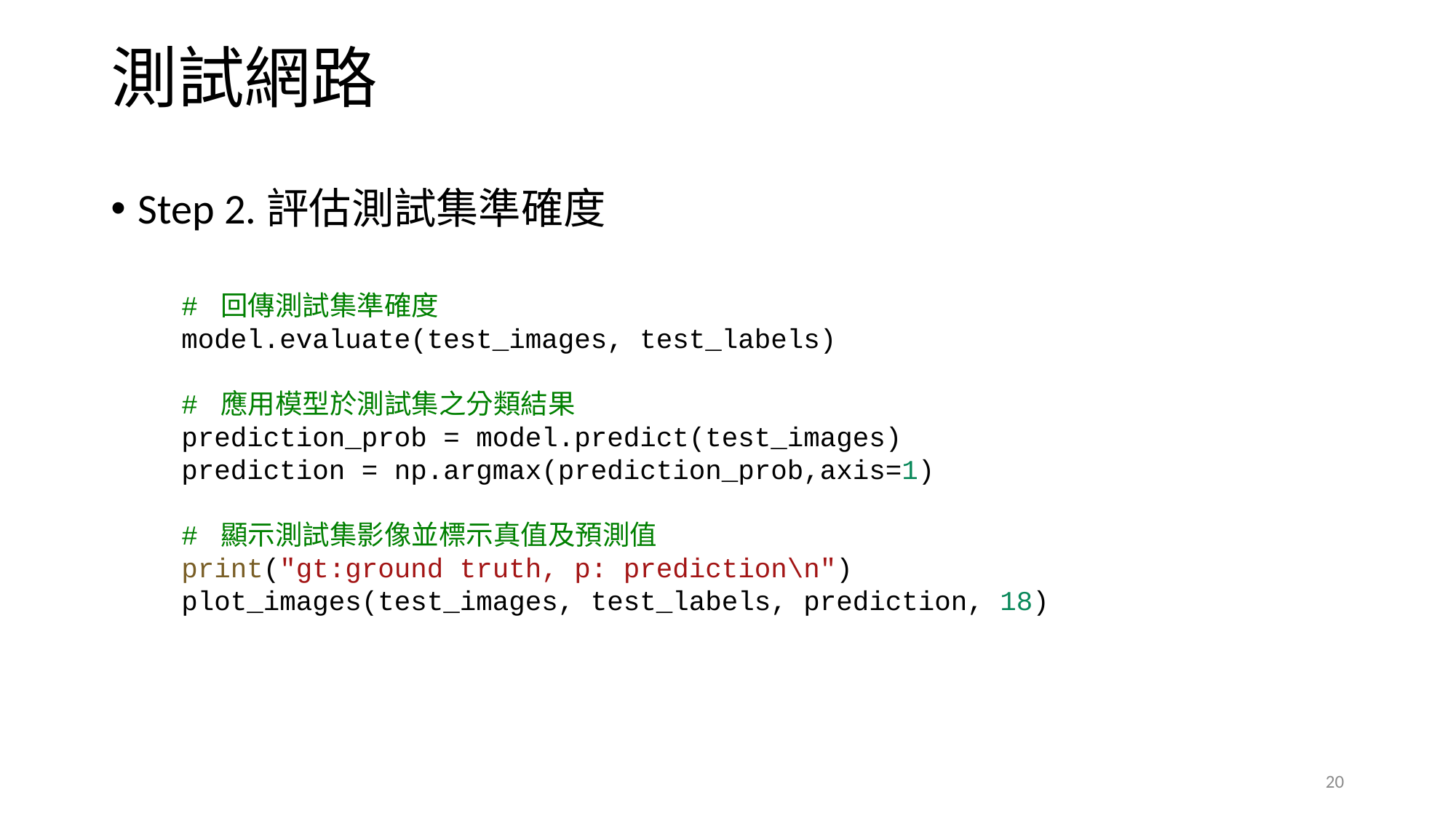

# 測試網路
Step 2.評估測試集準確度
# 回傳測試集準確度
model.evaluate(test_images, test_labels)

# 應用模型於測試集之分類結果
prediction_prob = model.predict(test_images)
prediction = np.argmax(prediction_prob,axis=1)

# 顯示測試集影像並標示真值及預測值
print("gt:ground truth, p: prediction\n")
plot_images(test_images, test_labels, prediction, 18)

20